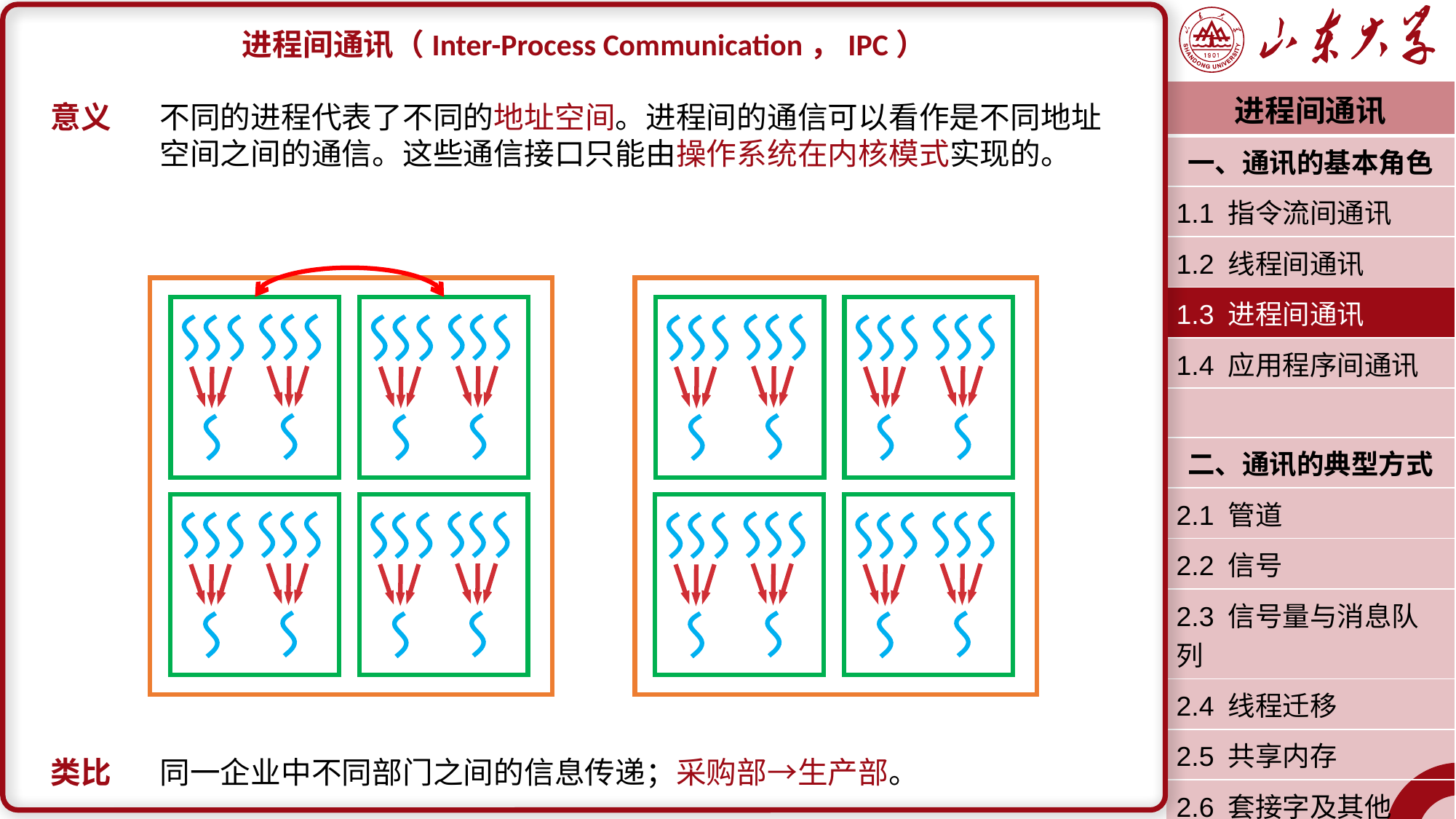

进程间通讯（Inter-Process Communication，IPC）

意义	不同的进程代表了不同的地址空间。进程间的通信可以看作是不同地址	空间之间的通信。这些通信接口只能由操作系统在内核模式实现的。

类比	同一企业中不同部门之间的信息传递；采购部→生产部。

| 进程间通讯 |
| --- |
| 一、通讯的基本角色 |
| 1.1 指令流间通讯 |
| 1.2 线程间通讯 |
| 1.3 进程间通讯 |
| 1.4 应用程序间通讯 |
|  |
| 二、通讯的典型方式 |
| 2.1 管道 |
| 2.2 信号 |
| 2.3 信号量与消息队列 |
| 2.4 线程迁移 |
| 2.5 共享内存 |
| 2.6 套接字及其他 |
| 潘润宇 2023.06 |